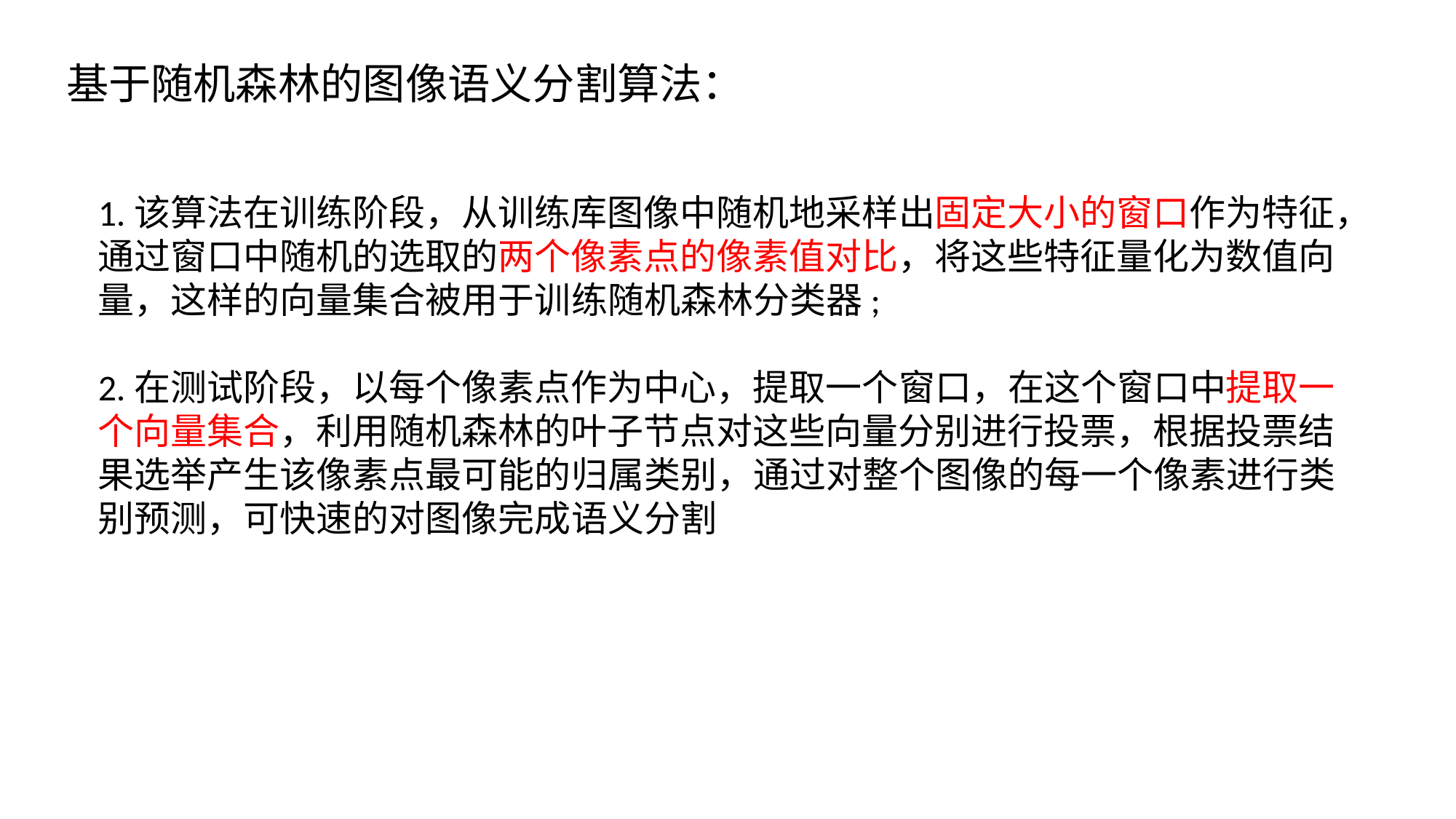

基于随机森林的图像语义分割算法：
1.该算法在训练阶段，从训练库图像中随机地采样出固定大小的窗口作为特征，通过窗口中随机的选取的两个像素点的像素值对比，将这些特征量化为数值向量，这样的向量集合被用于训练随机森林分类器;

2.在测试阶段，以每个像素点作为中心，提取一个窗口，在这个窗口中提取一个向量集合，利用随机森林的叶子节点对这些向量分别进行投票，根据投票结果选举产生该像素点最可能的归属类别，通过对整个图像的每一个像素进行类别预测，可快速的对图像完成语义分割